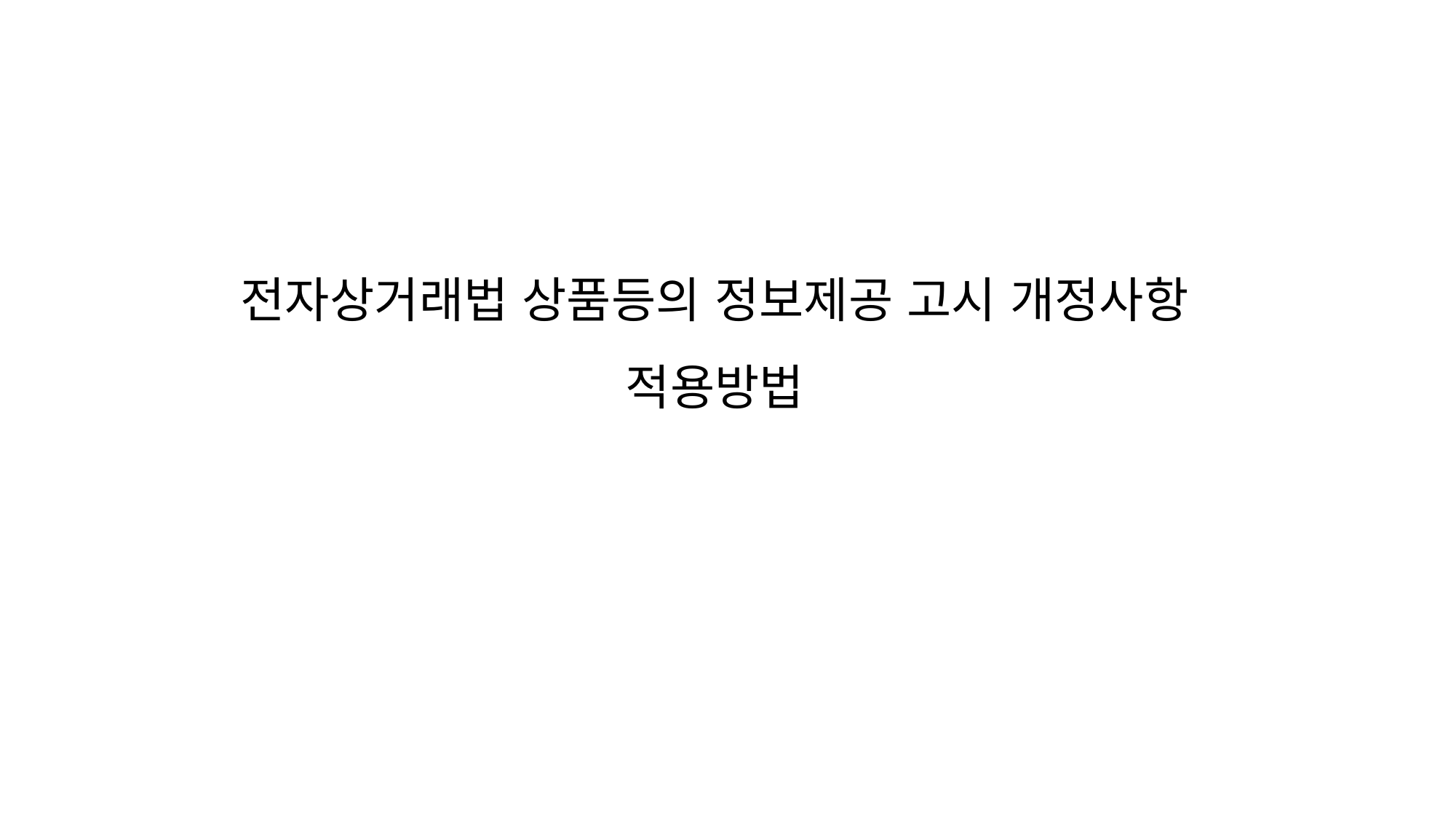

# 전자상거래법 상품등의 정보제공 고시 개정사항 적용방법